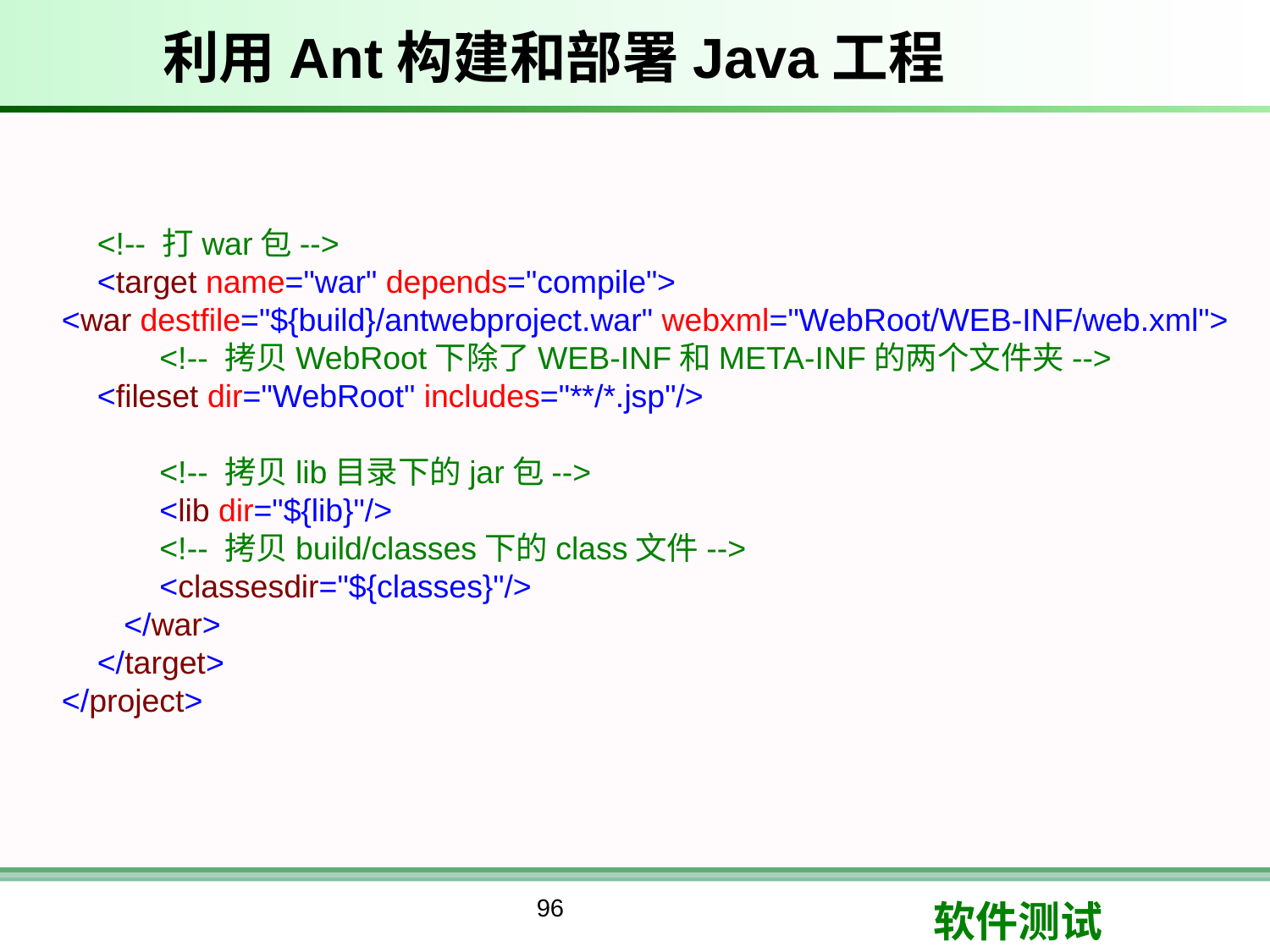

# 利用Ant构建和部署Java工程
      <!-- 打war包-->
      <target name="war" depends="compile">
  <war destfile="${build}/antwebproject.war" webxml="WebRoot/WEB-INF/web.xml">
             <!-- 拷贝WebRoot下除了WEB-INF和META-INF的两个文件夹-->
      <fileset dir="WebRoot" includes="**/*.jsp"/>
             <!-- 拷贝lib目录下的jar包-->
             <lib dir="${lib}"/>
             <!-- 拷贝build/classes下的class文件-->
             <classesdir="${classes}"/>
         </war>
      </target>
  </project>
96